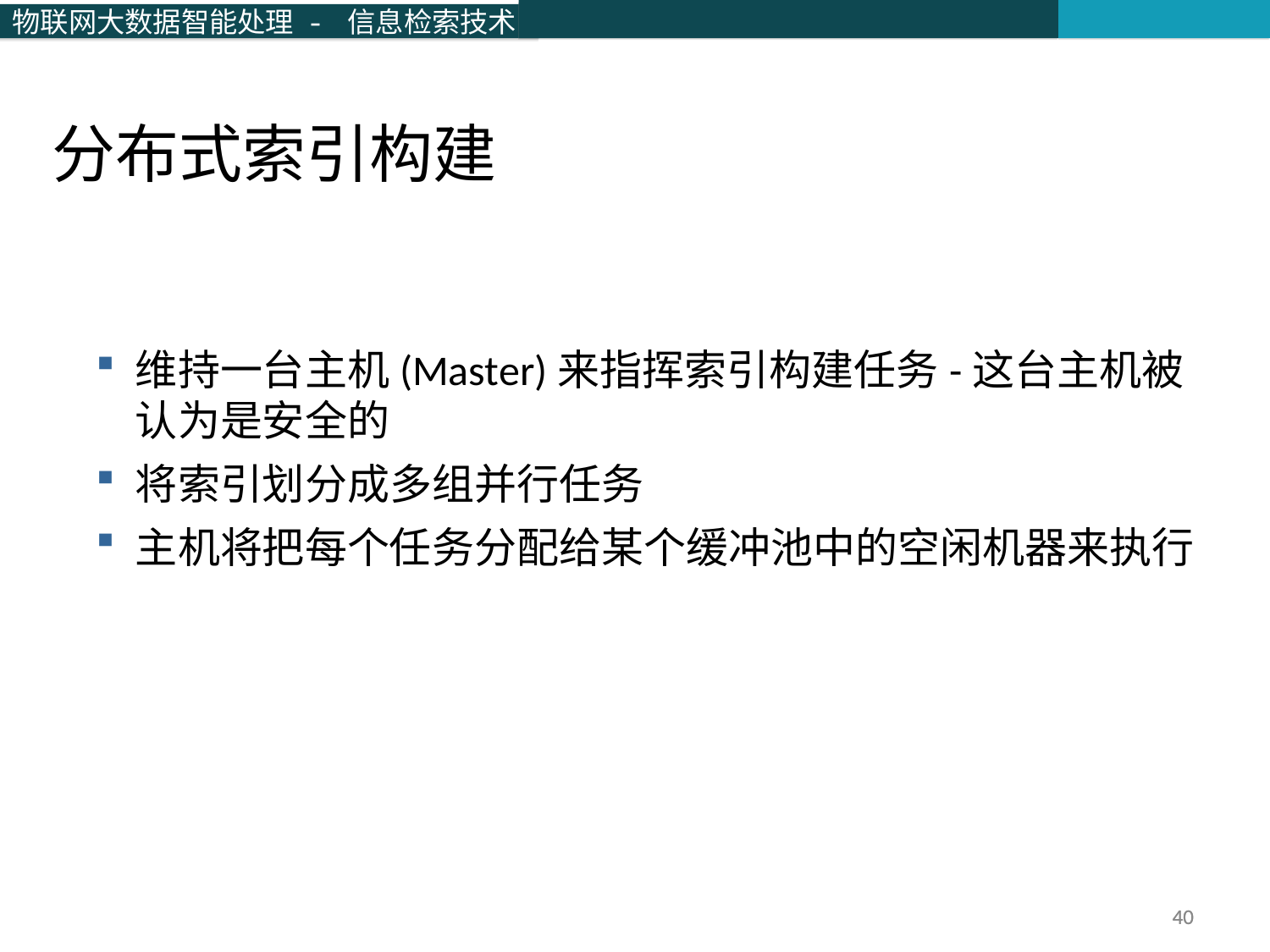

分布式索引构建
维持一台主机(Master)来指挥索引构建任务-这台主机被认为是安全的
将索引划分成多组并行任务
主机将把每个任务分配给某个缓冲池中的空闲机器来执行
40
40